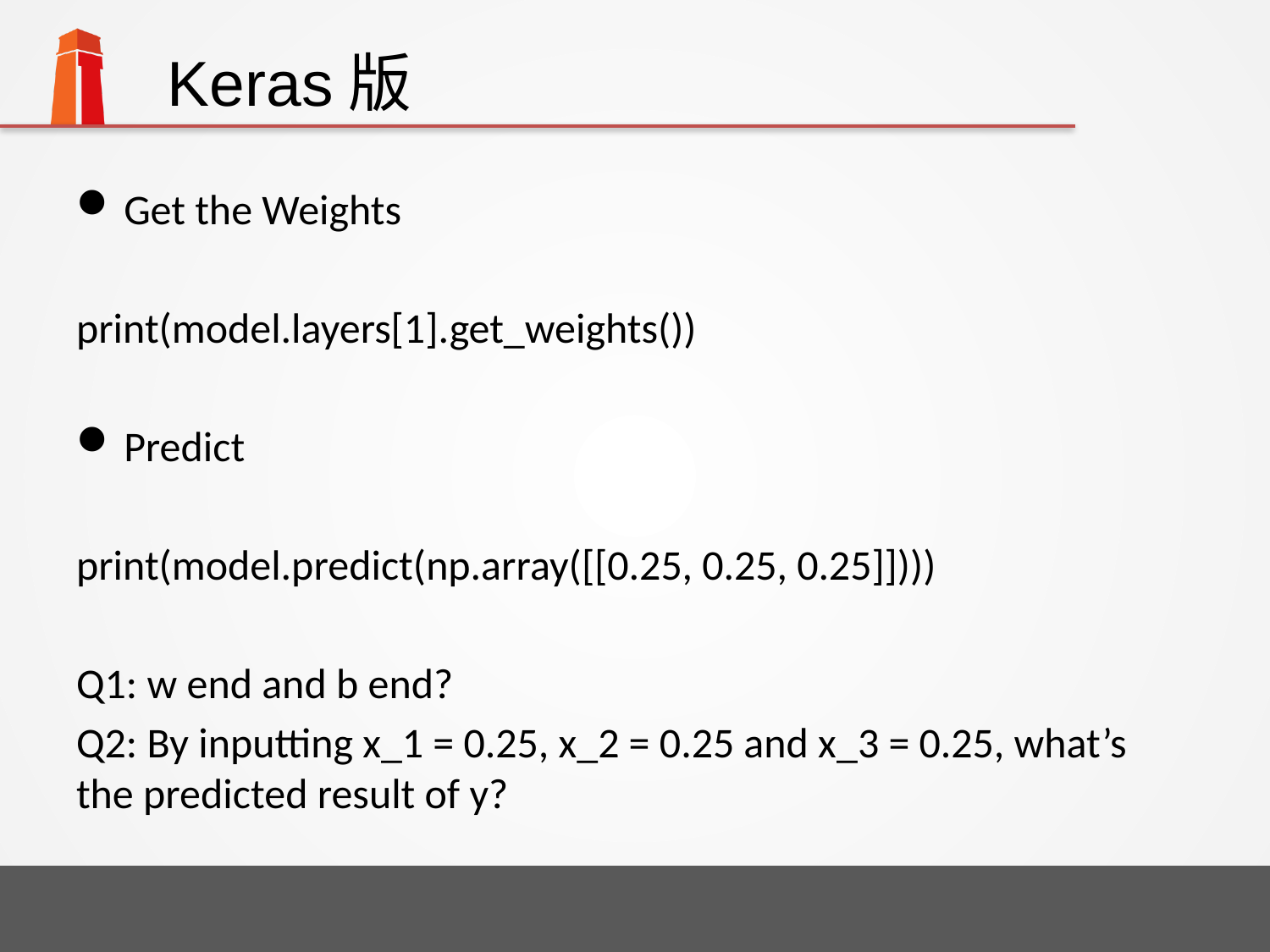

# Keras版
Get the Weights

print(model.layers[1].get_weights())

Predict

print(model.predict(np.array([[0.25, 0.25, 0.25]])))

Q1: w end and b end?
Q2: By inputting x_1 = 0.25, x_2 = 0.25 and x_3 = 0.25, what’s the predicted result of y?